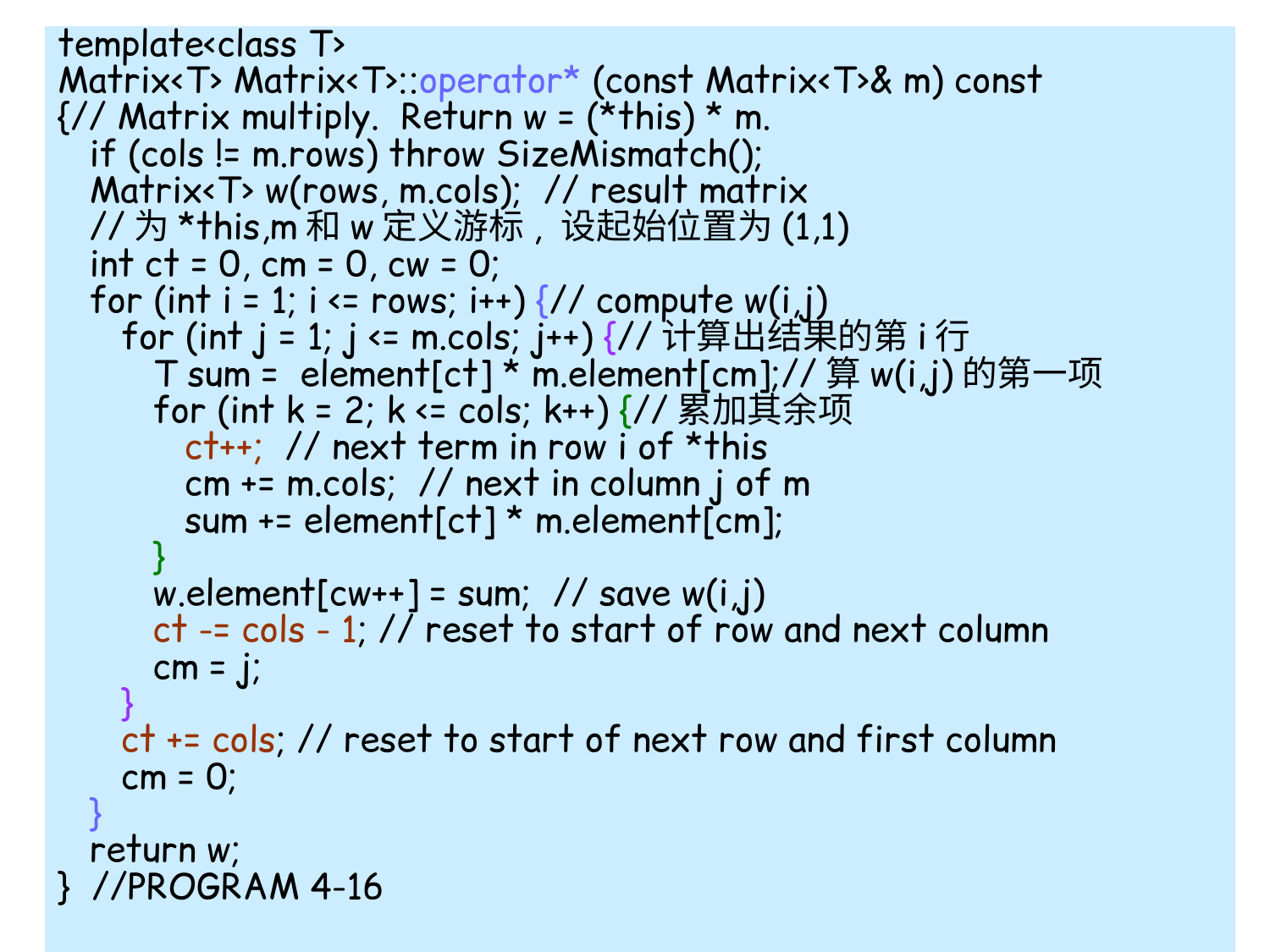

template<class T>
Matrix<T> Matrix<T>::operator* (const Matrix<T>& m) const
{// Matrix multiply.  Return w = (*this) * m.
   if (cols != m.rows) throw SizeMismatch();
   Matrix<T> w(rows, m.cols);  // result matrix
   //为*this,m和w定义游标, 设起始位置为(1,1)
   int ct = 0, cm = 0, cw = 0;
   for (int i = 1; i <= rows; i++) {// compute w(i,j)
      for (int j = 1; j <= m.cols; j++) {//计算出结果的第i行
         T sum =  element[ct] * m.element[cm];//算w(i,j)的第一项
         for (int k = 2; k <= cols; k++) {//累加其余项
            ct++;  // next term in row i of *this
            cm += m.cols;  // next in column j of m
            sum += element[ct] * m.element[cm];
         }
         w.element[cw++] = sum;  // save w(i,j)
         ct -= cols - 1; // reset to start of row and next column
         cm = j;
      }
      ct += cols; // reset to start of next row and first column
      cm = 0;
   }
   return w;
}  //PROGRAM 4-16
# 4.2.2 The Class Matrix

26